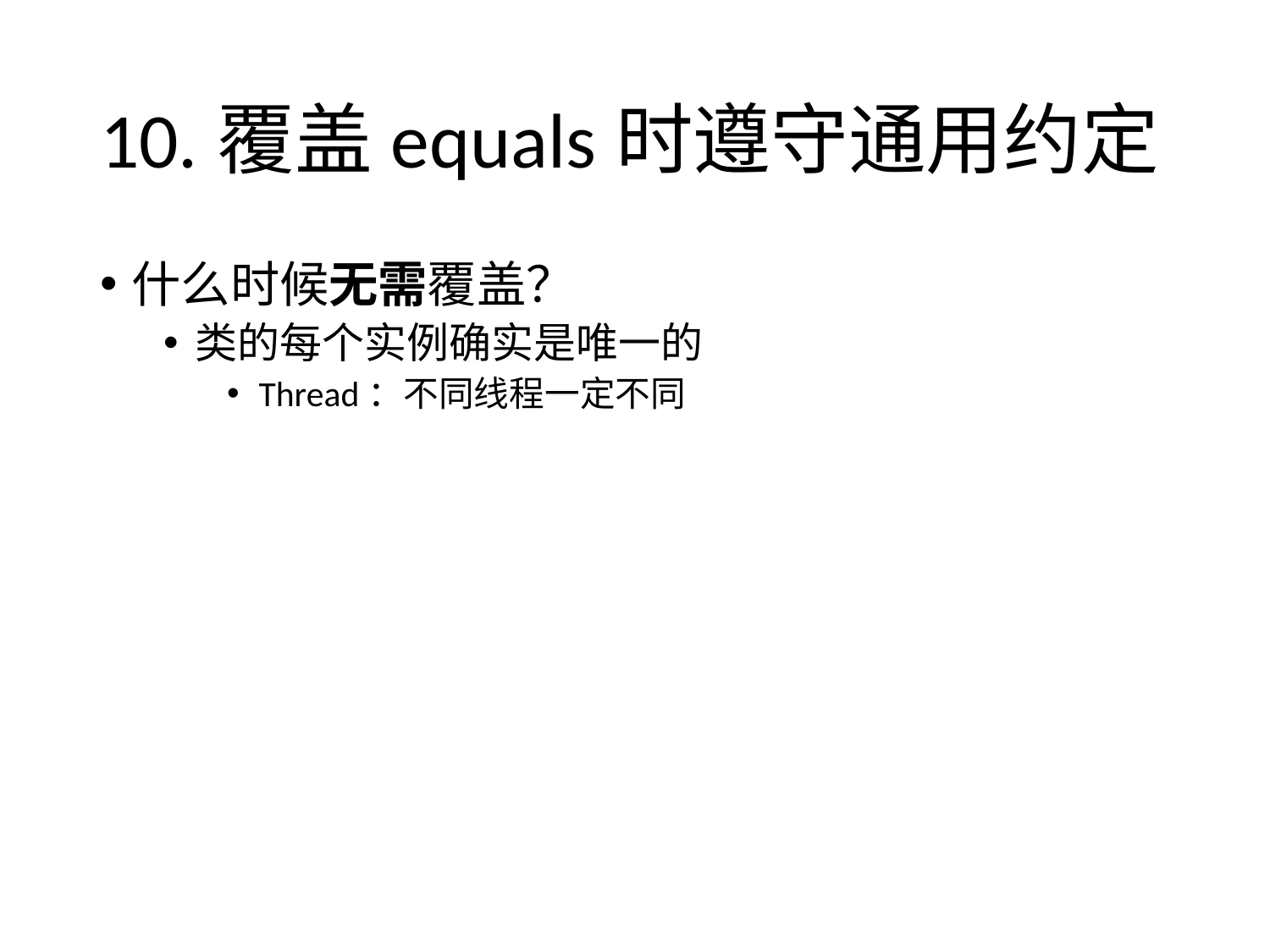

# 10.覆盖equals时遵守通用约定
什么时候无需覆盖？
类的每个实例确实是唯一的
Thread：不同线程一定不同